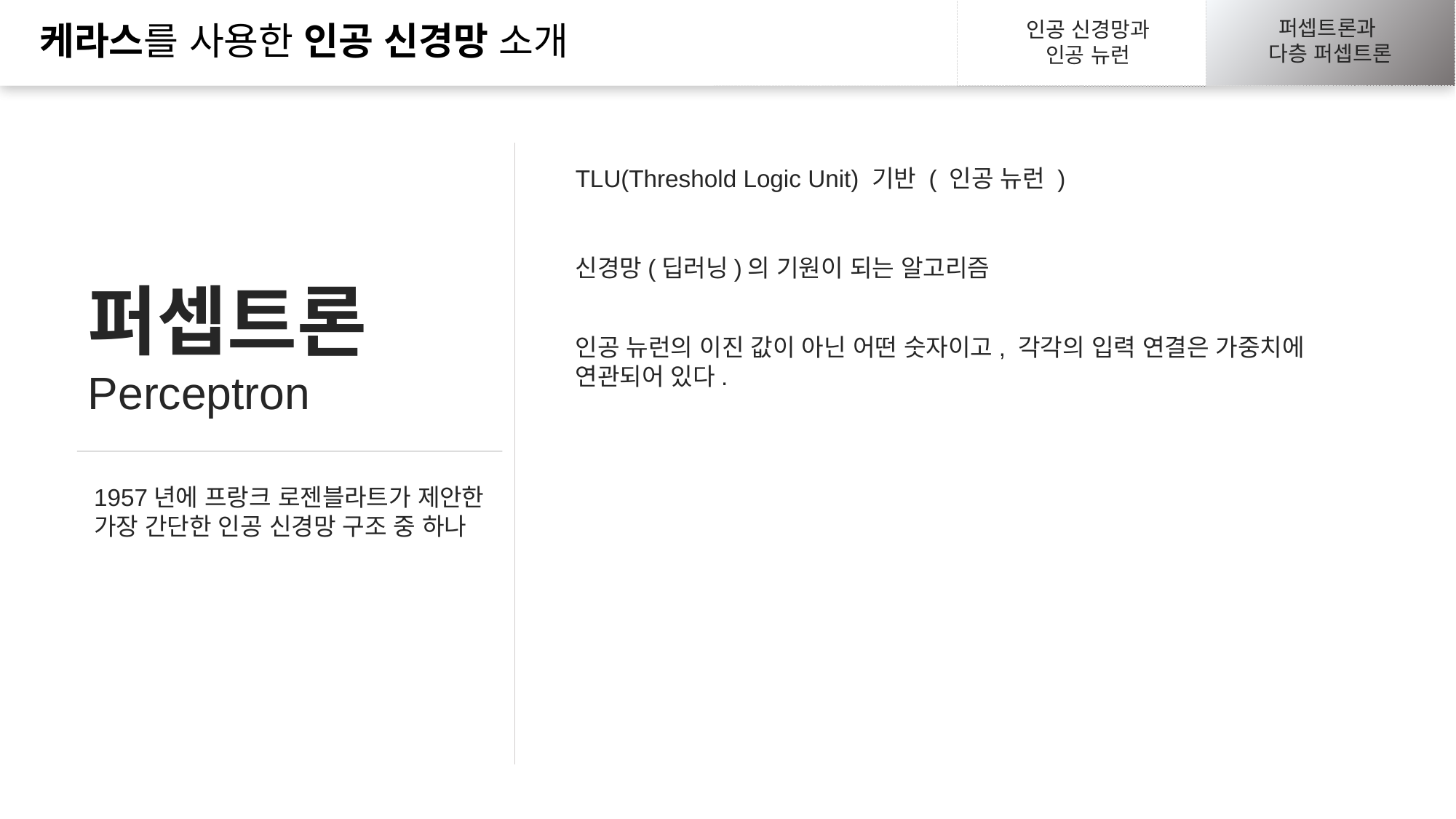

신경망 하이퍼파라미터
구현하기

퍼셉트론과
다층 퍼셉트론
생물학적 뉴런에서
인공 뉴런까지
인공 신경망과
인공 뉴런
케라스를 사용한 인공 신경망 소개
케라스를 사용한 인공 신경망 소개
퍼셉트론과
다층 퍼셉트론
TLU(Threshold Logic Unit) 기반 ( 인공 뉴런 )
신경망(딥러닝)의 기원이 되는 알고리즘
퍼셉트론
Perceptron
인공 뉴런의 이진 값이 아닌 어떤 숫자이고, 각각의 입력 연결은 가중치에 연관되어 있다.
1957년에 프랑크 로젠블라트가 제안한 가장 간단한 인공 신경망 구조 중 하나